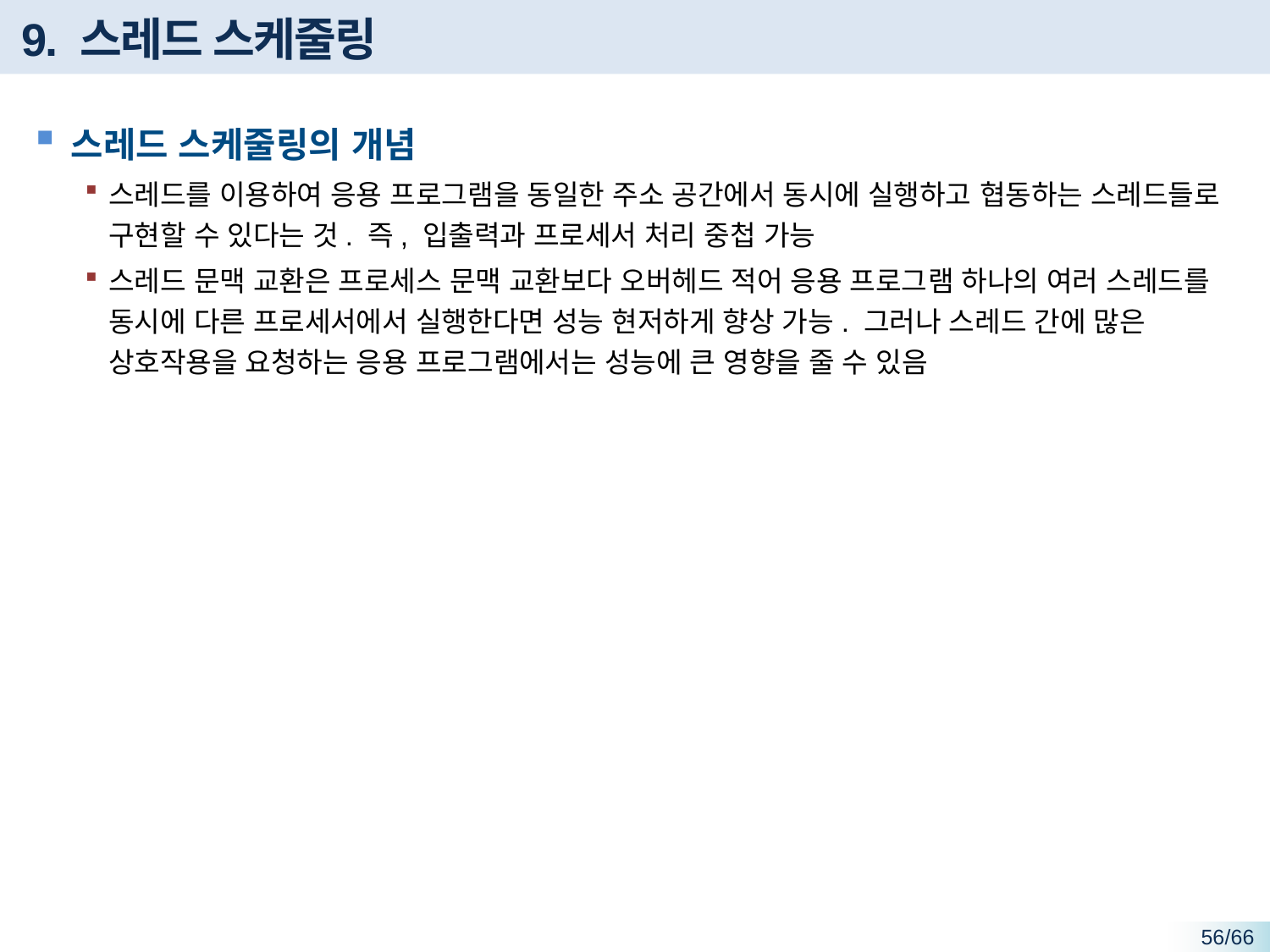

# 9. 스레드 스케줄링
스레드 스케줄링의 개념
스레드를 이용하여 응용 프로그램을 동일한 주소 공간에서 동시에 실행하고 협동하는 스레드들로 구현할 수 있다는 것. 즉, 입출력과 프로세서 처리 중첩 가능
스레드 문맥 교환은 프로세스 문맥 교환보다 오버헤드 적어 응용 프로그램 하나의 여러 스레드를 동시에 다른 프로세서에서 실행한다면 성능 현저하게 향상 가능. 그러나 스레드 간에 많은 상호작용을 요청하는 응용 프로그램에서는 성능에 큰 영향을 줄 수 있음